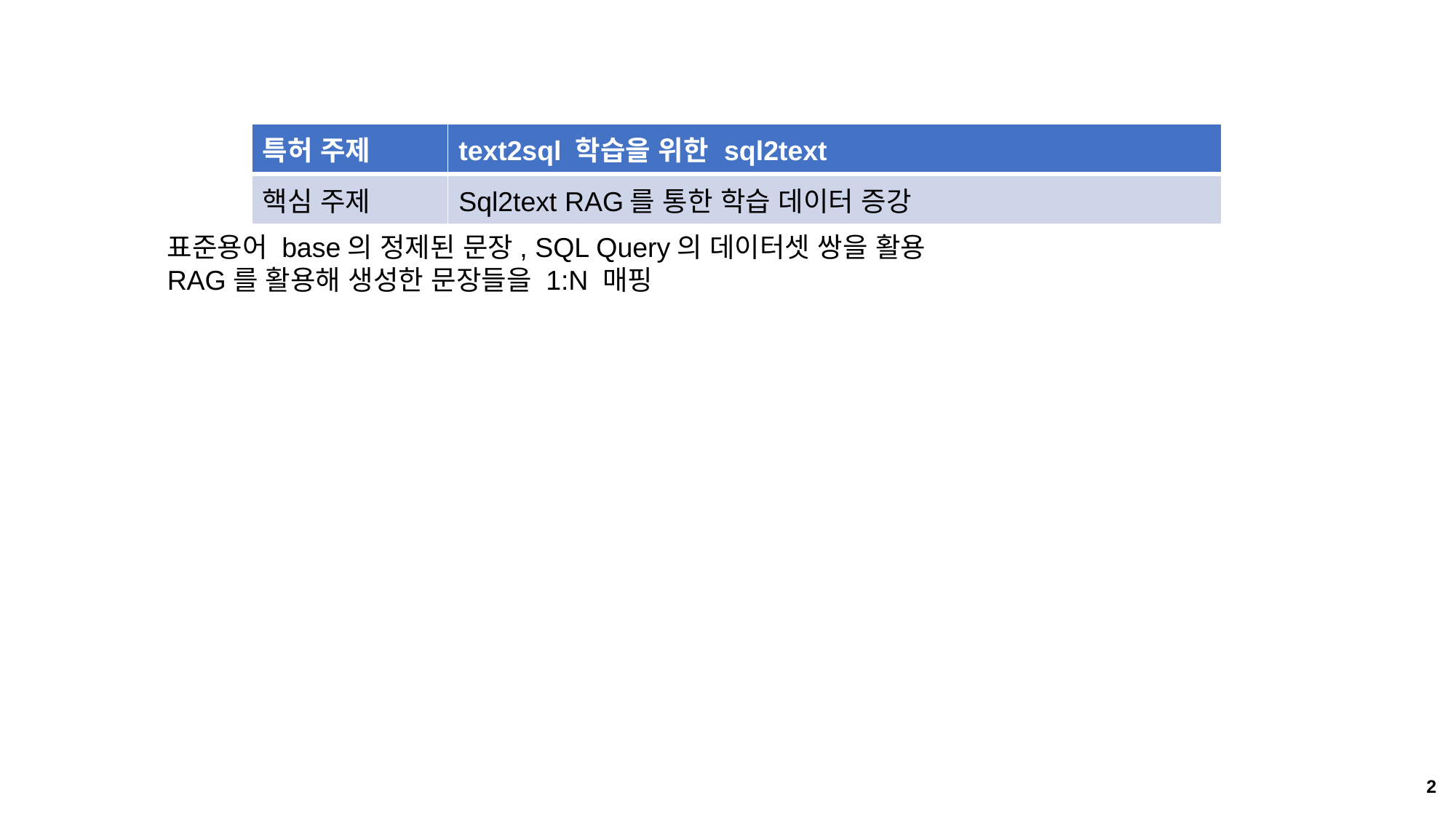

| 특허 주제 | text2sql 학습을 위한 sql2text |
| --- | --- |
| 핵심 주제 | Sql2text RAG를 통한 학습 데이터 증강 |
표준용어 base의 정제된 문장, SQL Query의 데이터셋 쌍을 활용
RAG를 활용해 생성한 문장들을 1:N 매핑
2